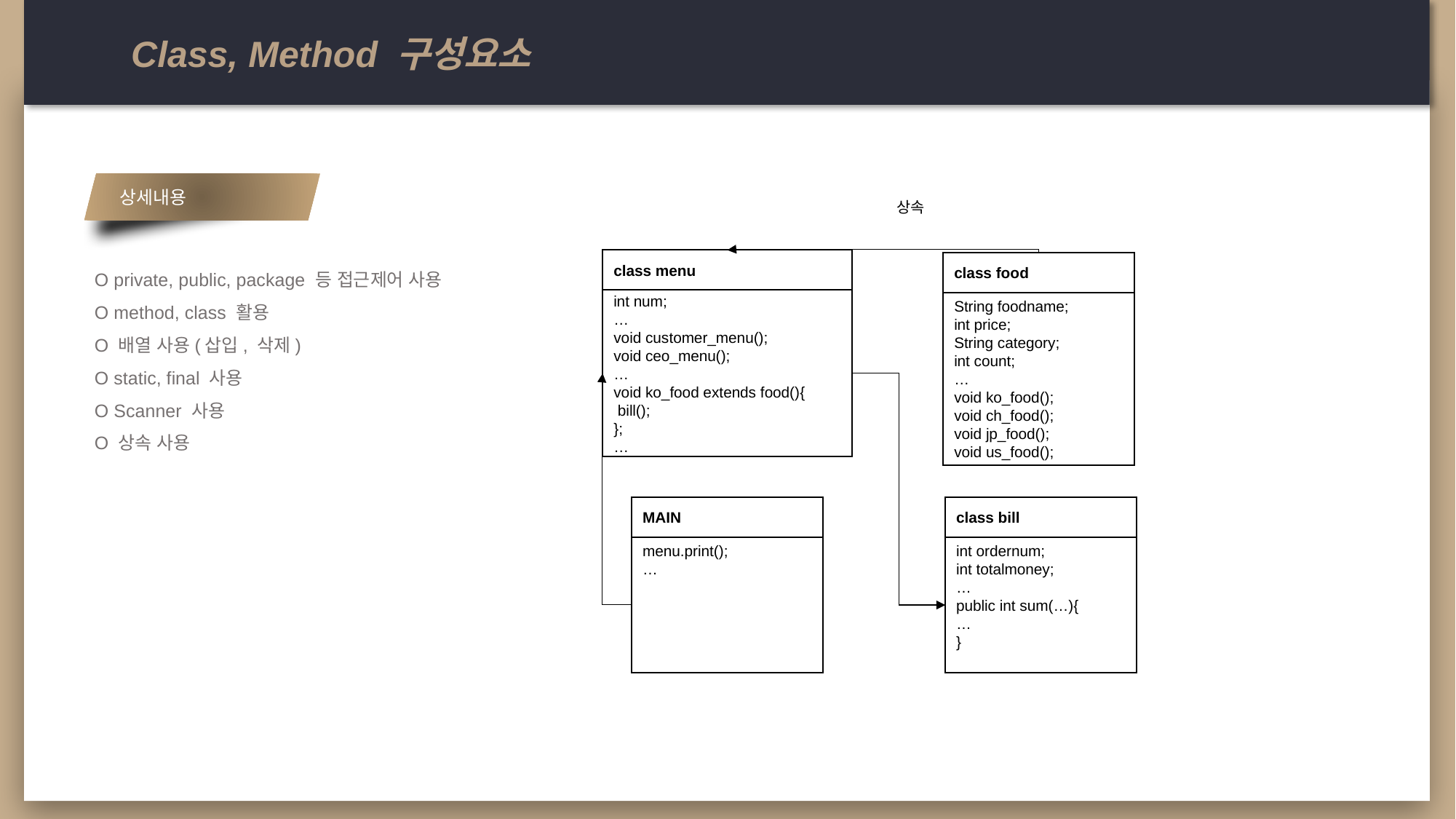

Class, Method 구성요소

상세내용

상속
class menu
int num;
…
void customer_menu();
void ceo_menu();
…
void ko_food extends food(){
 bill();
};
…
O private, public, package 등 접근제어 사용
O method, class 활용
O 배열 사용(삽입, 삭제)
O static, final 사용
O Scanner 사용
O 상속 사용
class food
String foodname;
int price;
String category;
int count;
…
void ko_food();
void ch_food();
void jp_food();
void us_food();
MAIN
menu.print();
…

class bill
int ordernum;
int totalmoney;
…
public int sum(…){
…
}